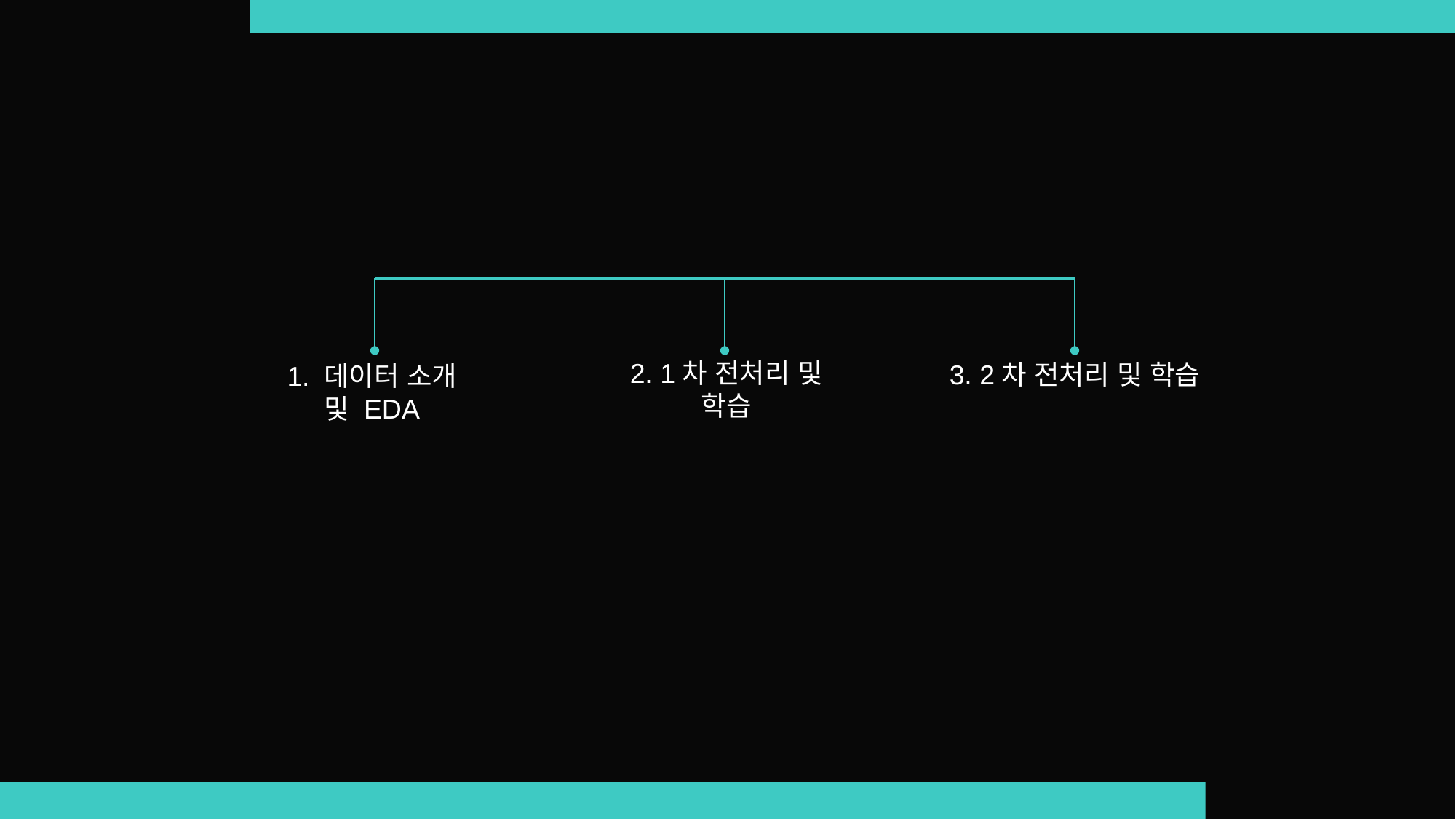

2. 1차 전처리 및 학습
3. 2차 전처리 및 학습
1. 데이터 소개 및 EDA